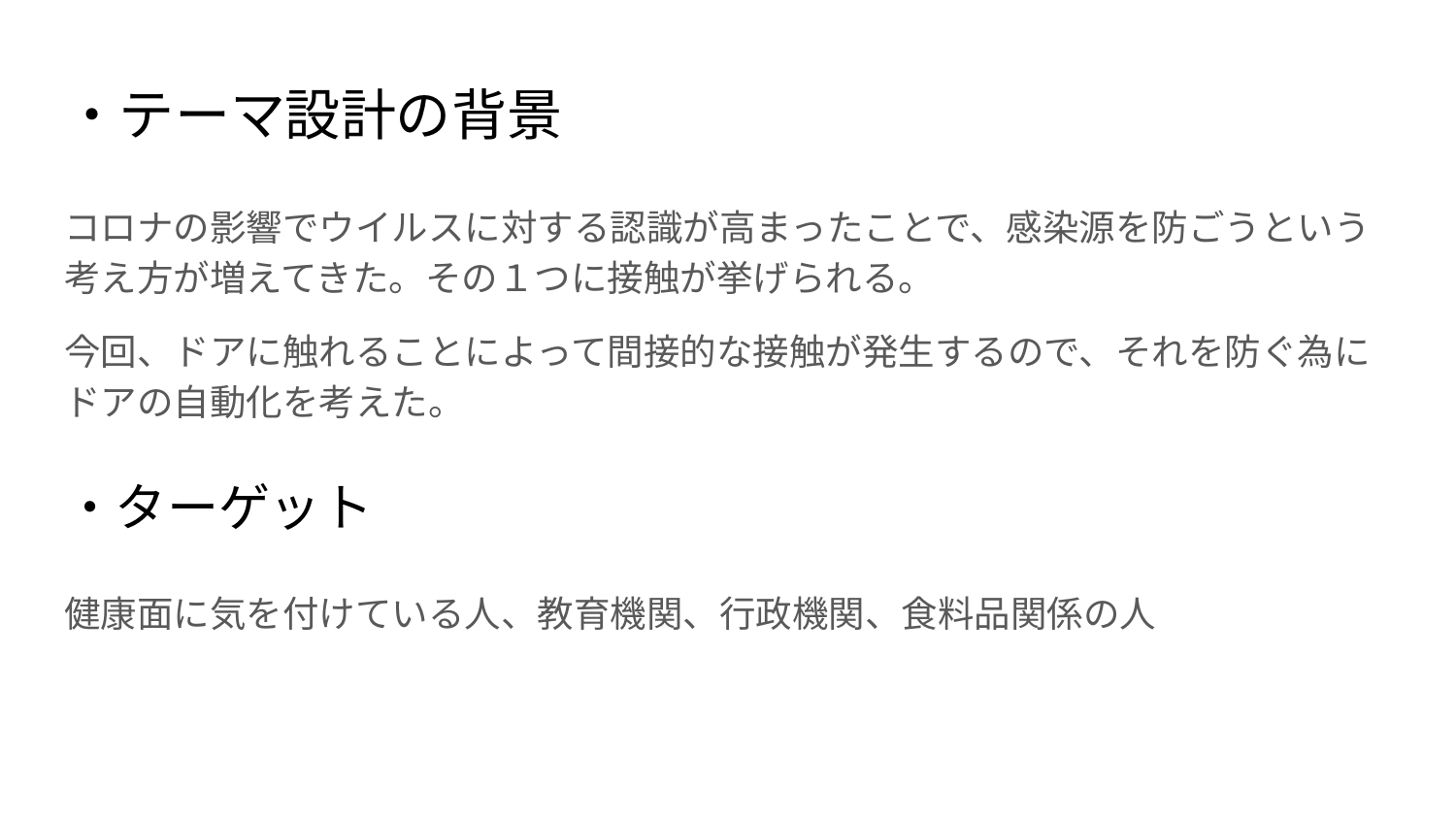

# ・テーマ設計の背景
コロナの影響でウイルスに対する認識が高まったことで、感染源を防ごうという考え方が増えてきた。その１つに接触が挙げられる。
今回、ドアに触れることによって間接的な接触が発生するので、それを防ぐ為にドアの自動化を考えた。
・ターゲット
健康面に気を付けている人、教育機関、行政機関、食料品関係の人